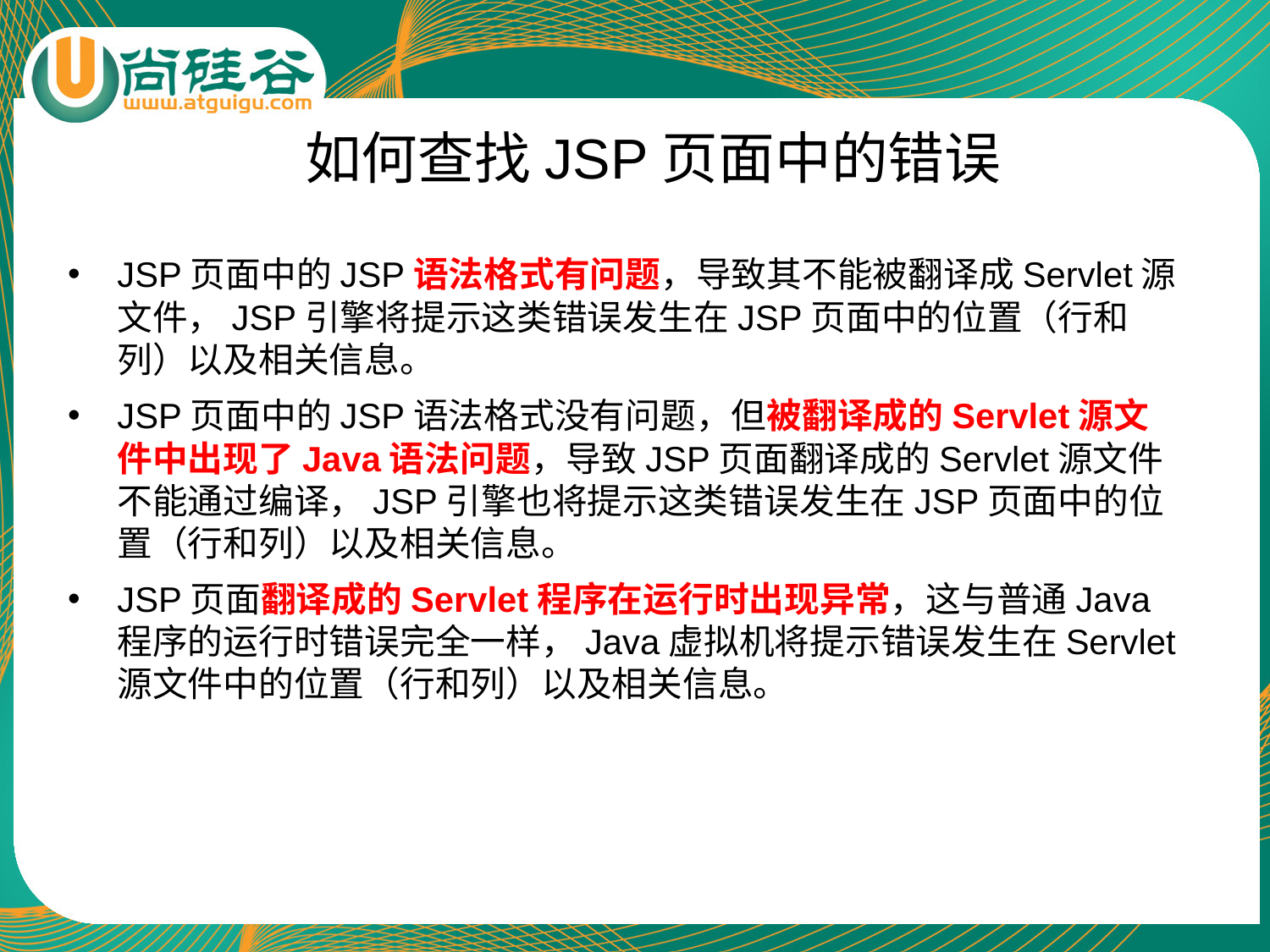

# 如何查找JSP页面中的错误
JSP页面中的JSP语法格式有问题，导致其不能被翻译成Servlet源文件，JSP引擎将提示这类错误发生在JSP页面中的位置（行和列）以及相关信息。
JSP页面中的JSP语法格式没有问题，但被翻译成的Servlet源文件中出现了Java语法问题，导致JSP页面翻译成的Servlet源文件不能通过编译，JSP引擎也将提示这类错误发生在JSP页面中的位置（行和列）以及相关信息。
JSP页面翻译成的Servlet程序在运行时出现异常，这与普通Java程序的运行时错误完全一样，Java虚拟机将提示错误发生在Servlet源文件中的位置（行和列）以及相关信息。